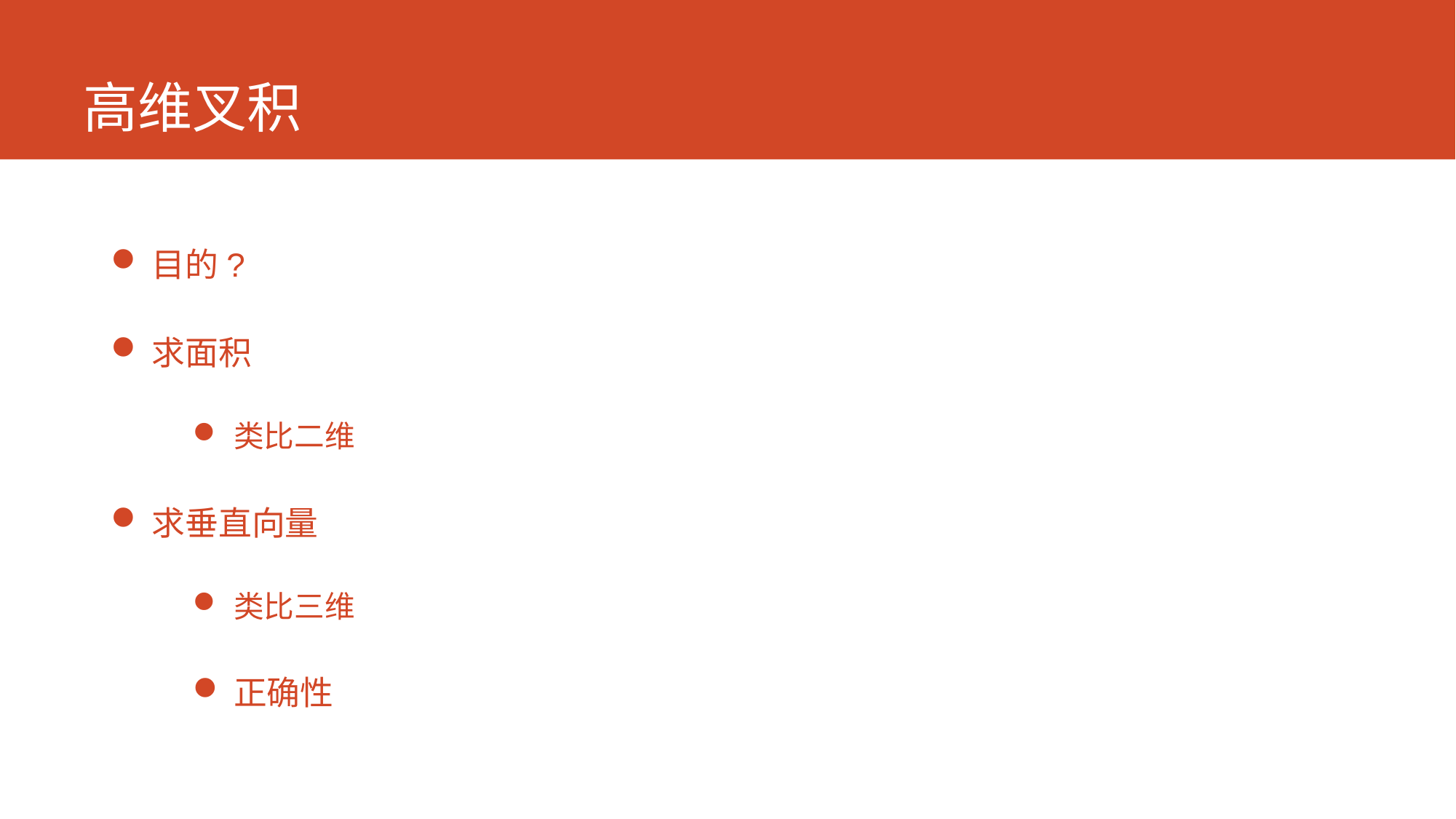

# 高维叉积
目的?
求面积
类比二维
求垂直向量
类比三维
正确性